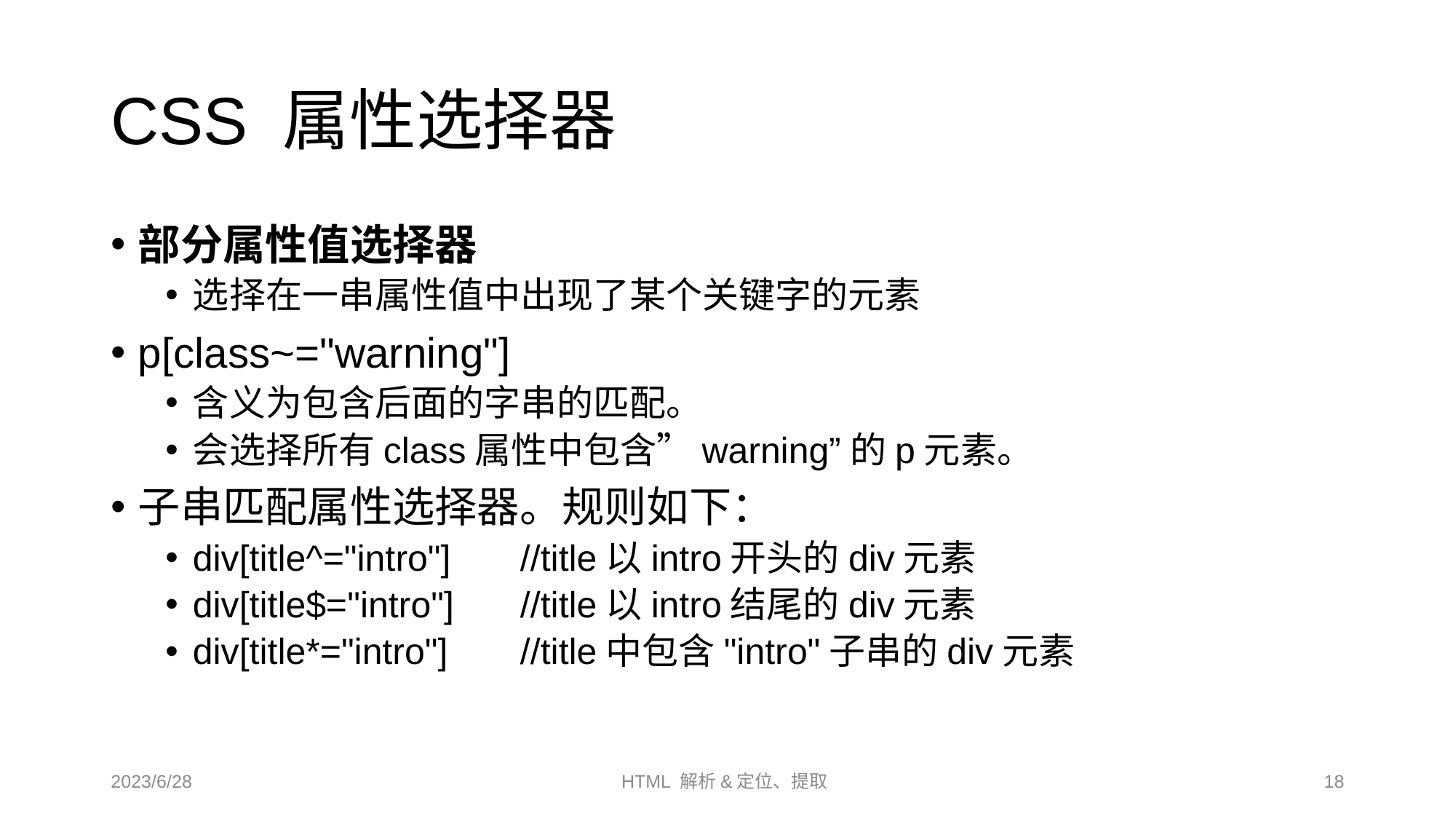

# CSS 属性选择器
部分属性值选择器
选择在一串属性值中出现了某个关键字的元素
p[class~="warning"]
含义为包含后面的字串的匹配。
会选择所有class属性中包含”warning”的p元素。
子串匹配属性选择器。规则如下：
div[title^="intro"] 	//title以intro开头的div元素
div[title$="intro"] 	//title以intro结尾的div元素
div[title*="intro"] 	//title中包含"intro"子串的div元素

2023/6/28
HTML 解析&定位、提取
18